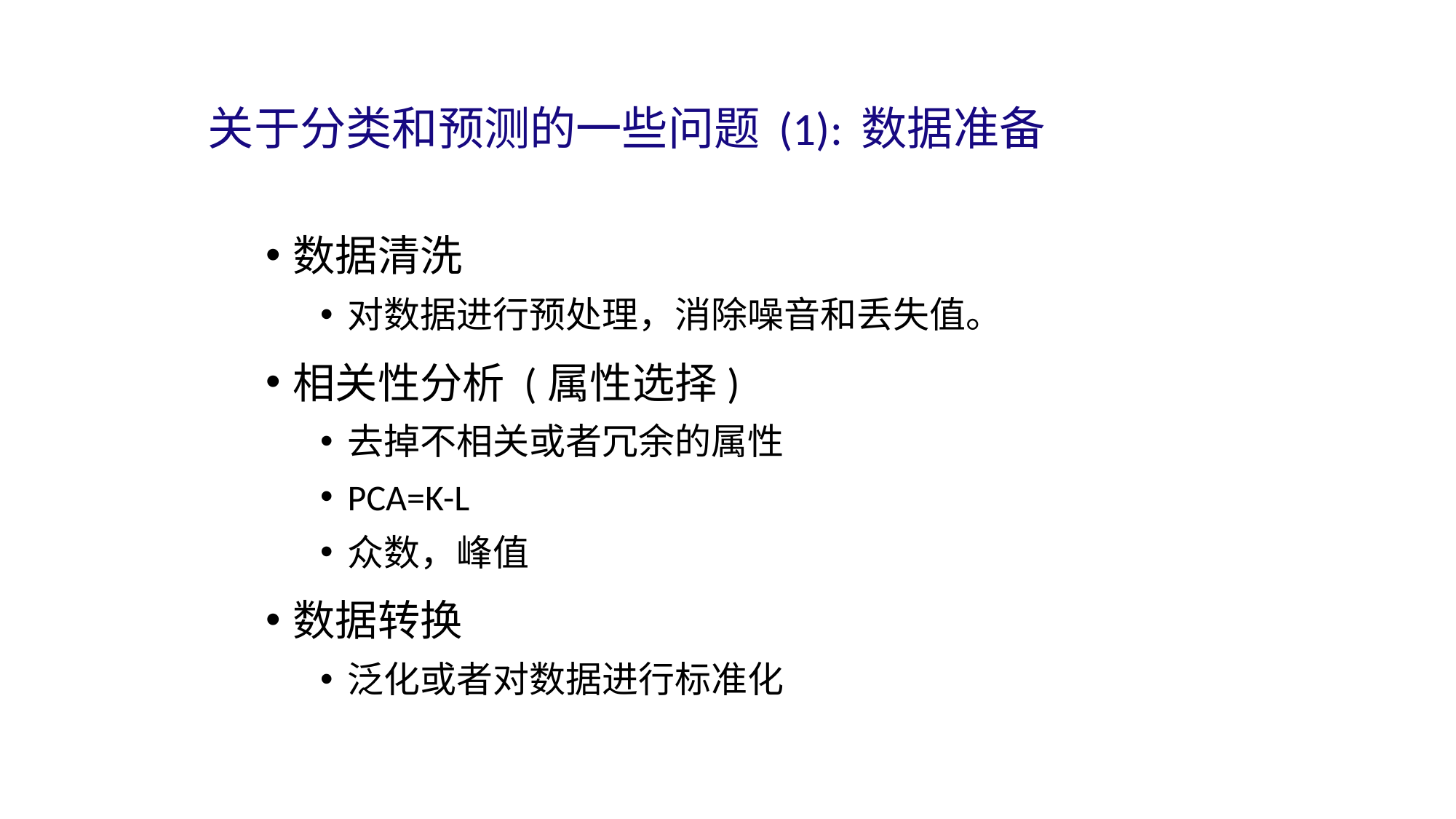

# 关于分类和预测的一些问题 (1): 数据准备
数据清洗
对数据进行预处理，消除噪音和丢失值。
相关性分析 (属性选择)
去掉不相关或者冗余的属性
PCA=K-L
众数，峰值
数据转换
泛化或者对数据进行标准化